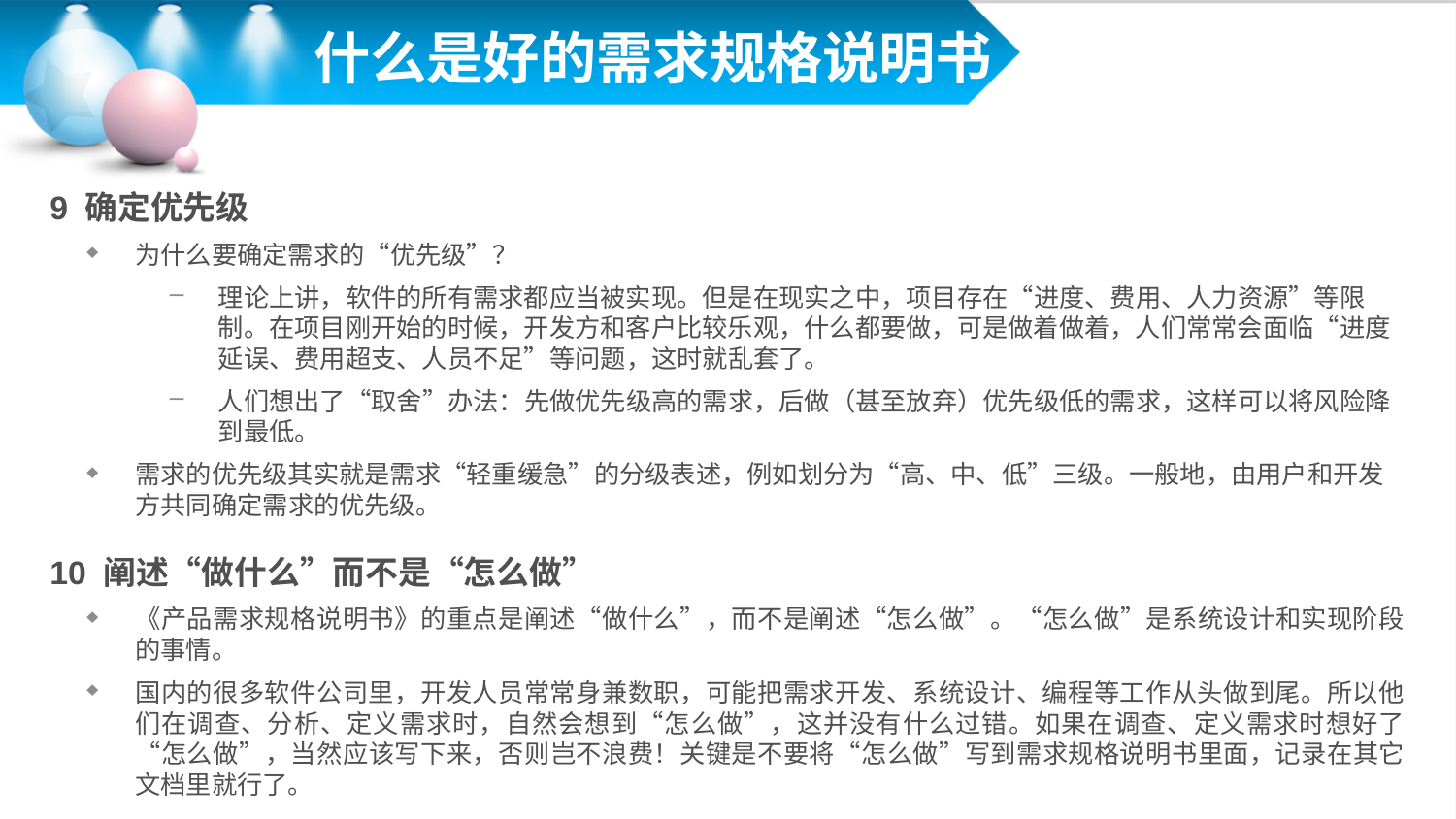

什么是好的需求规格说明书
9 确定优先级
为什么要确定需求的“优先级”？
理论上讲，软件的所有需求都应当被实现。但是在现实之中，项目存在“进度、费用、人力资源”等限制。在项目刚开始的时候，开发方和客户比较乐观，什么都要做，可是做着做着，人们常常会面临“进度延误、费用超支、人员不足”等问题，这时就乱套了。
人们想出了“取舍”办法：先做优先级高的需求，后做（甚至放弃）优先级低的需求，这样可以将风险降到最低。
需求的优先级其实就是需求“轻重缓急”的分级表述，例如划分为“高、中、低”三级。一般地，由用户和开发方共同确定需求的优先级。
10 阐述“做什么”而不是“怎么做”
《产品需求规格说明书》的重点是阐述“做什么”，而不是阐述“怎么做”。“怎么做”是系统设计和实现阶段的事情。
国内的很多软件公司里，开发人员常常身兼数职，可能把需求开发、系统设计、编程等工作从头做到尾。所以他们在调查、分析、定义需求时，自然会想到“怎么做”，这并没有什么过错。如果在调查、定义需求时想好了“怎么做”，当然应该写下来，否则岂不浪费！关键是不要将“怎么做”写到需求规格说明书里面，记录在其它文档里就行了。